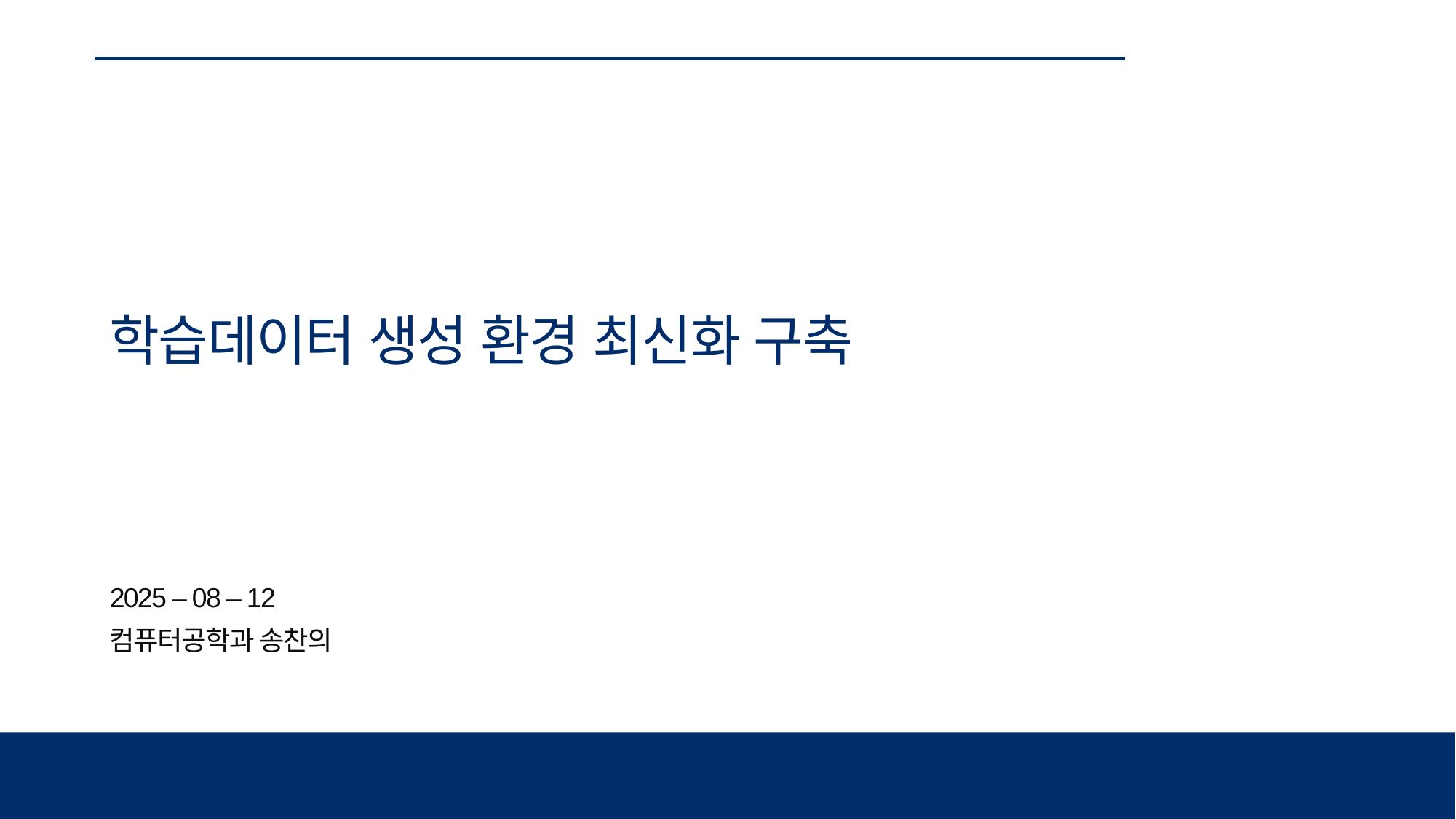

※ 디자인 변경이  안되는 부분은 [보기]- [슬라이드 마스터]에 들어가면 편집 가능합니다.
※ 슬라이드 좌우에 있는 샘플을 서식복사 ,  복사,  컬러  스포이드 해서 사용하면 작업이 편합니다.
학습데이터 생성 환경 최신화 구축

2025 – 08 – 12
컴퓨터공학과 송찬의